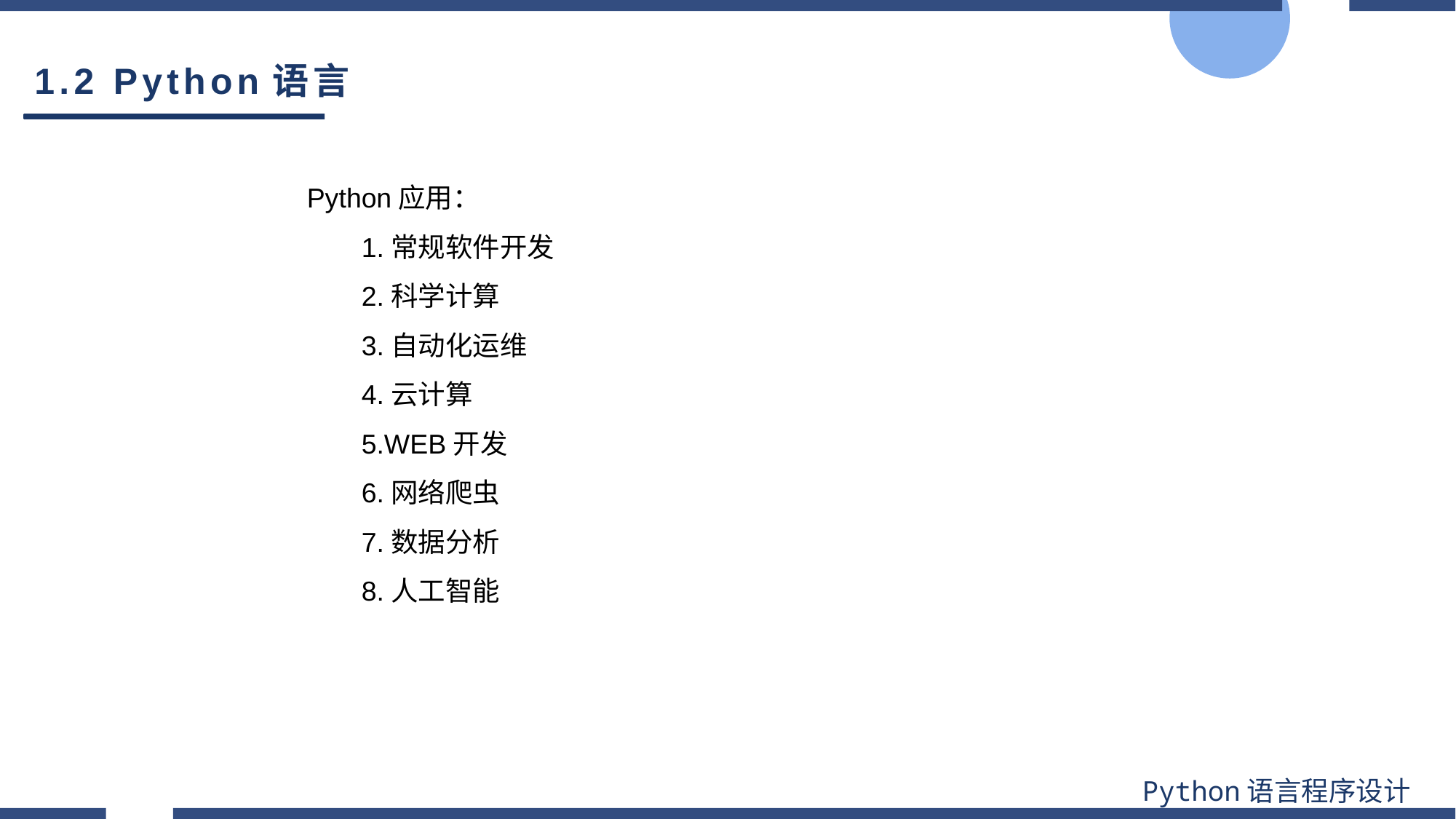

# 1.2 Python语言
Python应用：
1.常规软件开发
2.科学计算
3.自动化运维
4.云计算
5.WEB开发
6.网络爬虫
7.数据分析
8.人工智能